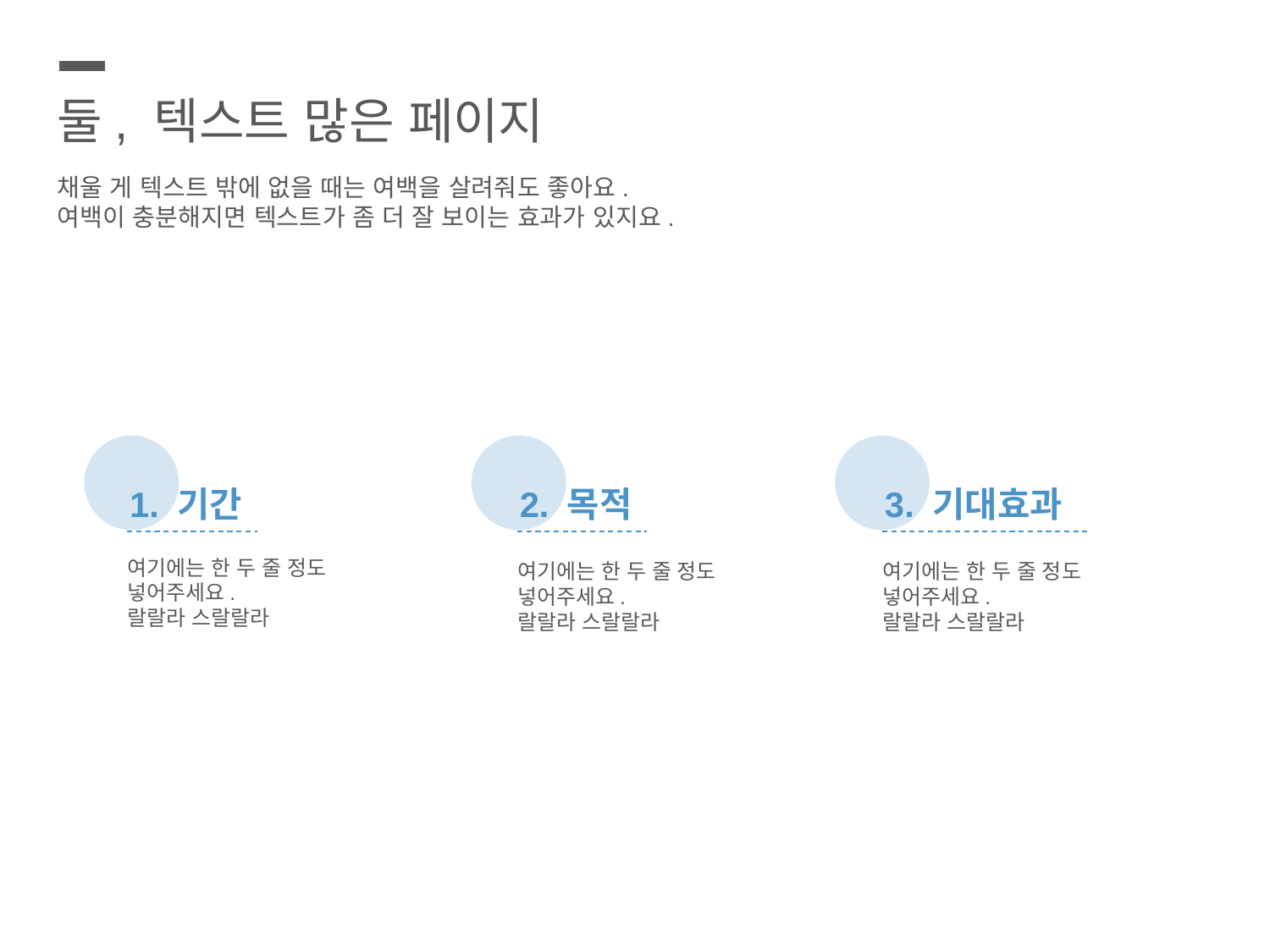

둘, 텍스트 많은 페이지
채울 게 텍스트 밖에 없을 때는 여백을 살려줘도 좋아요.
여백이 충분해지면 텍스트가 좀 더 잘 보이는 효과가 있지요.

1. 기간
2. 목적
3. 기대효과
여기에는 한 두 줄 정도 넣어주세요.
랄랄라 스랄랄라
여기에는 한 두 줄 정도 넣어주세요.
랄랄라 스랄랄라
여기에는 한 두 줄 정도 넣어주세요.
랄랄라 스랄랄라